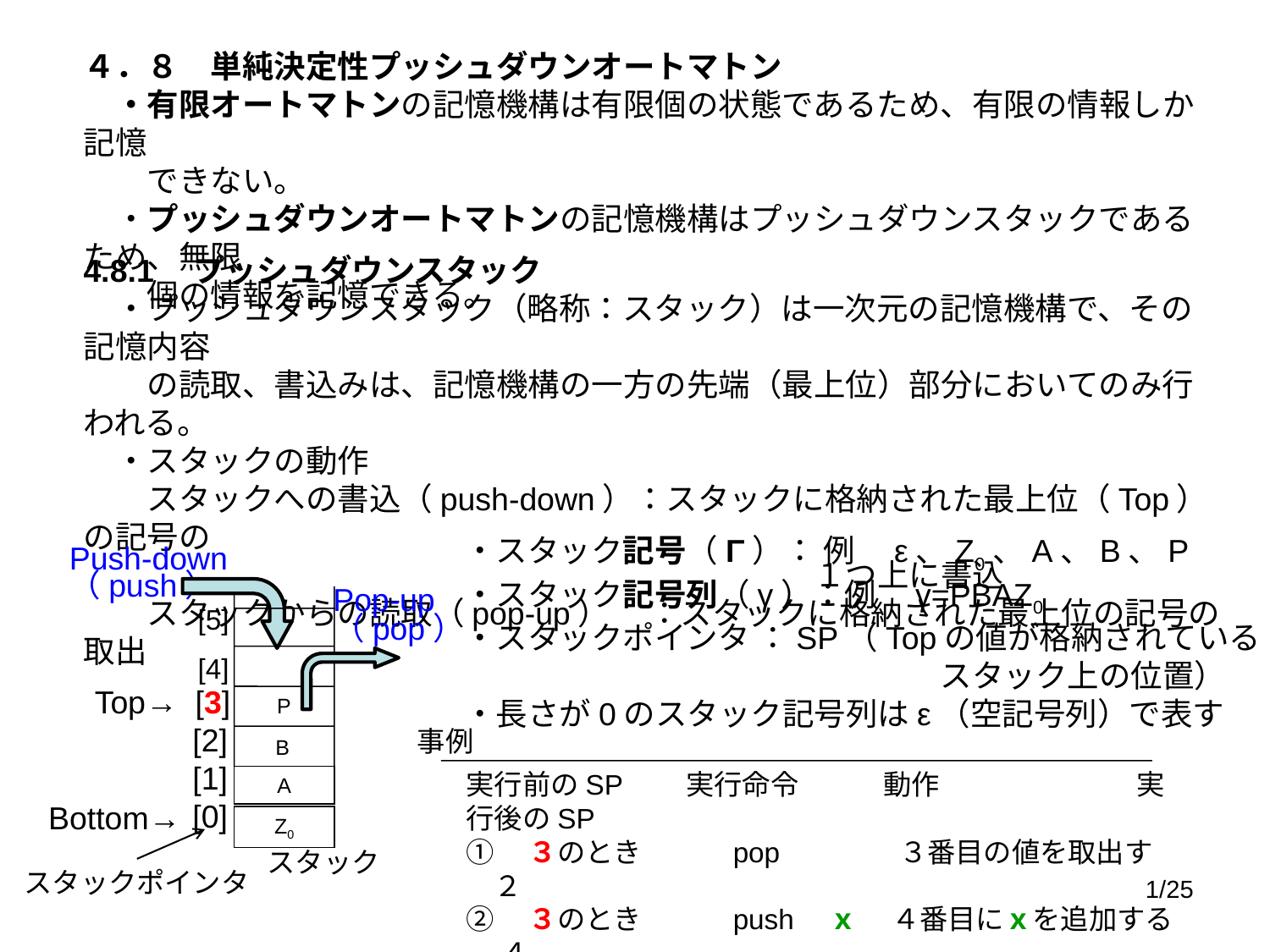

４．８　単純決定性プッシュダウンオートマトン
　・有限オートマトンの記憶機構は有限個の状態であるため、有限の情報しか記憶
　　できない。
　・プッシュダウンオートマトンの記憶機構はプッシュダウンスタックであるため、無限
　　個の情報を記憶できる。
4.8.1　プッシュダウンスタック
　・プッシュダウンスタック（略称：スタック）は一次元の記憶機構で、その記憶内容
　　の読取、書込みは、記憶機構の一方の先端（最上位）部分においてのみ行われる。
　・スタックの動作
　　スタックへの書込（push-down）：スタックに格納された最上位（Top）の記号の
　　　　　　　　　　　　　　　　　　　　　　　１つ上に書込
　　スタックからの読取（pop-up）　 ：スタックに格納された最上位の記号の取出

・スタック記号（Γ）： 例　ε、Z0、A、B、P
・スタック記号列（γ）：例　γ=PBAZ0
・スタックポインタ ：SP（Topの値が格納されている
　　　　　　　　　　　　　　　スタック上の位置）
・長さが0のスタック記号列はε（空記号列）で表す
Push-down
（push）

Pop-up
（pop）

[5]

[4]

Top→  [3]
           [2]
           [1]
           [0]
P

事例

B
実行前のSP　　実行命令　　　動作　　　　　　　実行後のSP
①　３のとき　　　pop　　　　３番目の値を取出す　　２
②　３のとき　　　push　ｘ　 ４番目にｘを追加する　 ４

A
Bottom→
Z0
スタック
スタックポインタ
1/25